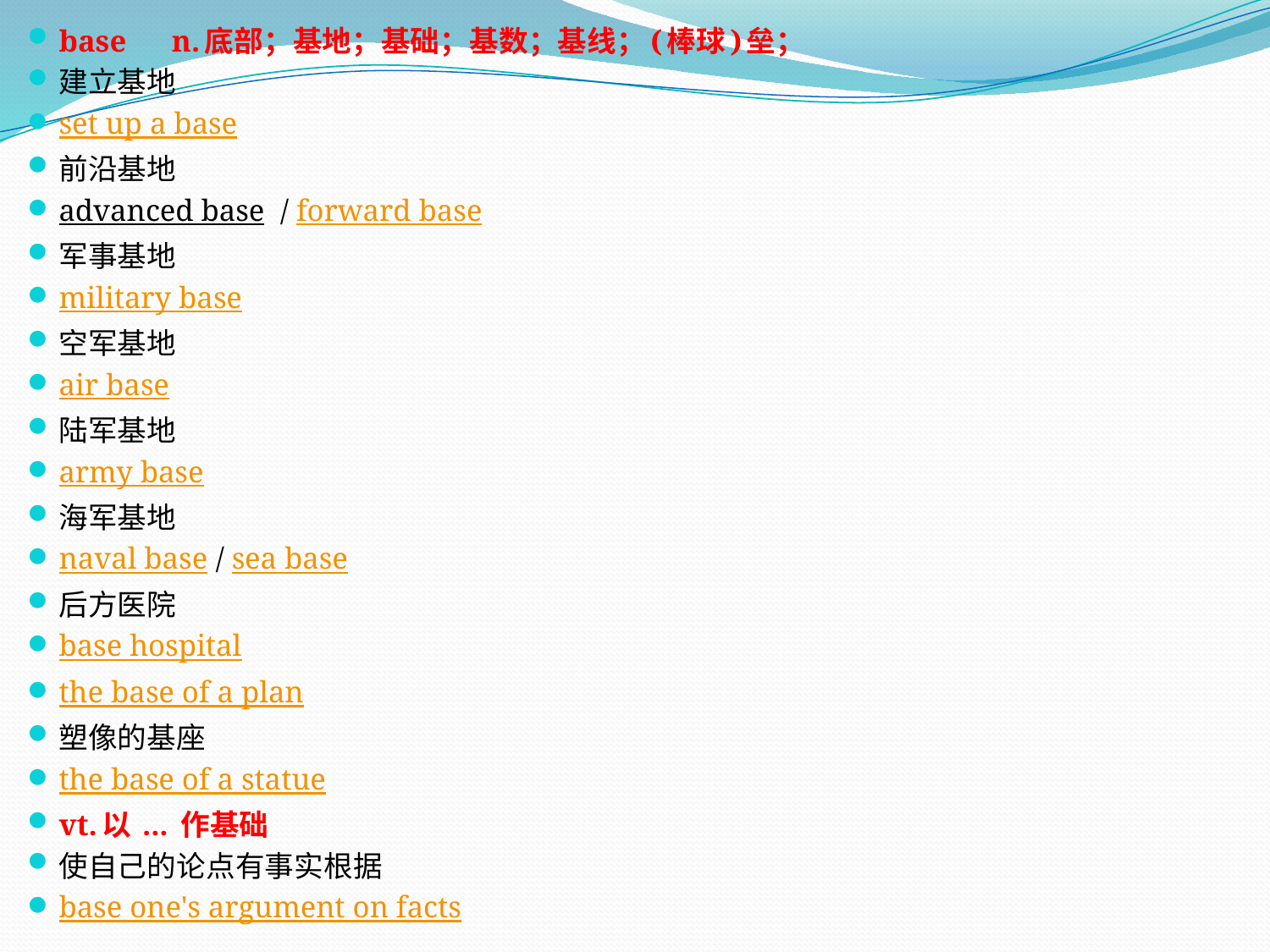

base　 n.底部；基地；基础；基数；基线；(棒球)垒；
建立基地
set up a base
前沿基地
advanced base  / forward base
军事基地
military base
空军基地
air base
陆军基地
army base
海军基地
naval base / sea base
后方医院
base hospital
the base of a plan
塑像的基座
the base of a statue
vt.以 ... 作基础
使自己的论点有事实根据
base one's argument on facts